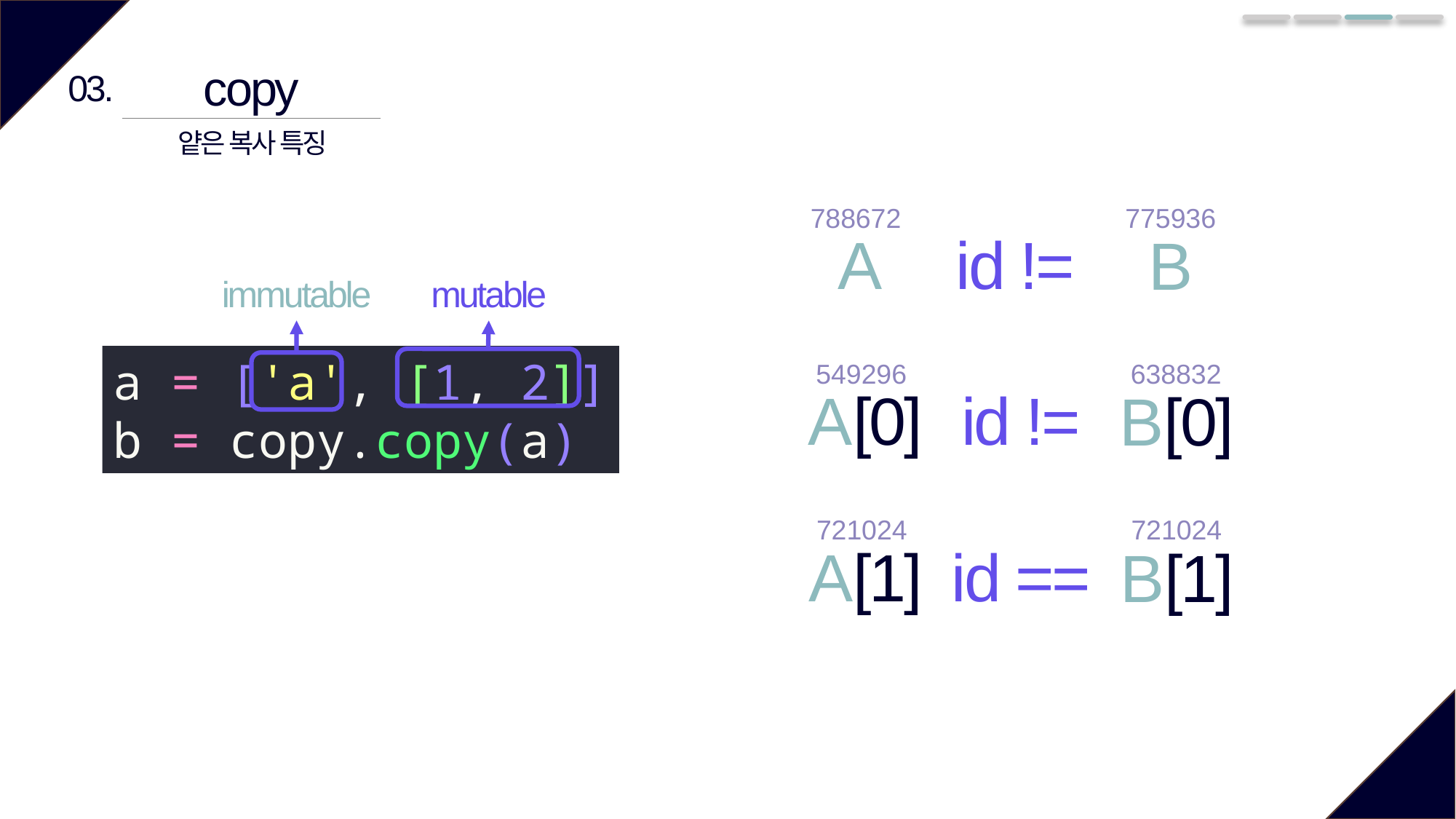

copy
03.
얕은 복사 특징
788672
775936
A
id !=
B
mutable

immutable

a = ['a', [1, 2]]
b = copy.copy(a)
549296
638832
A[0]
id !=
B[0]
721024
721024
A[1]
id ==
B[1]